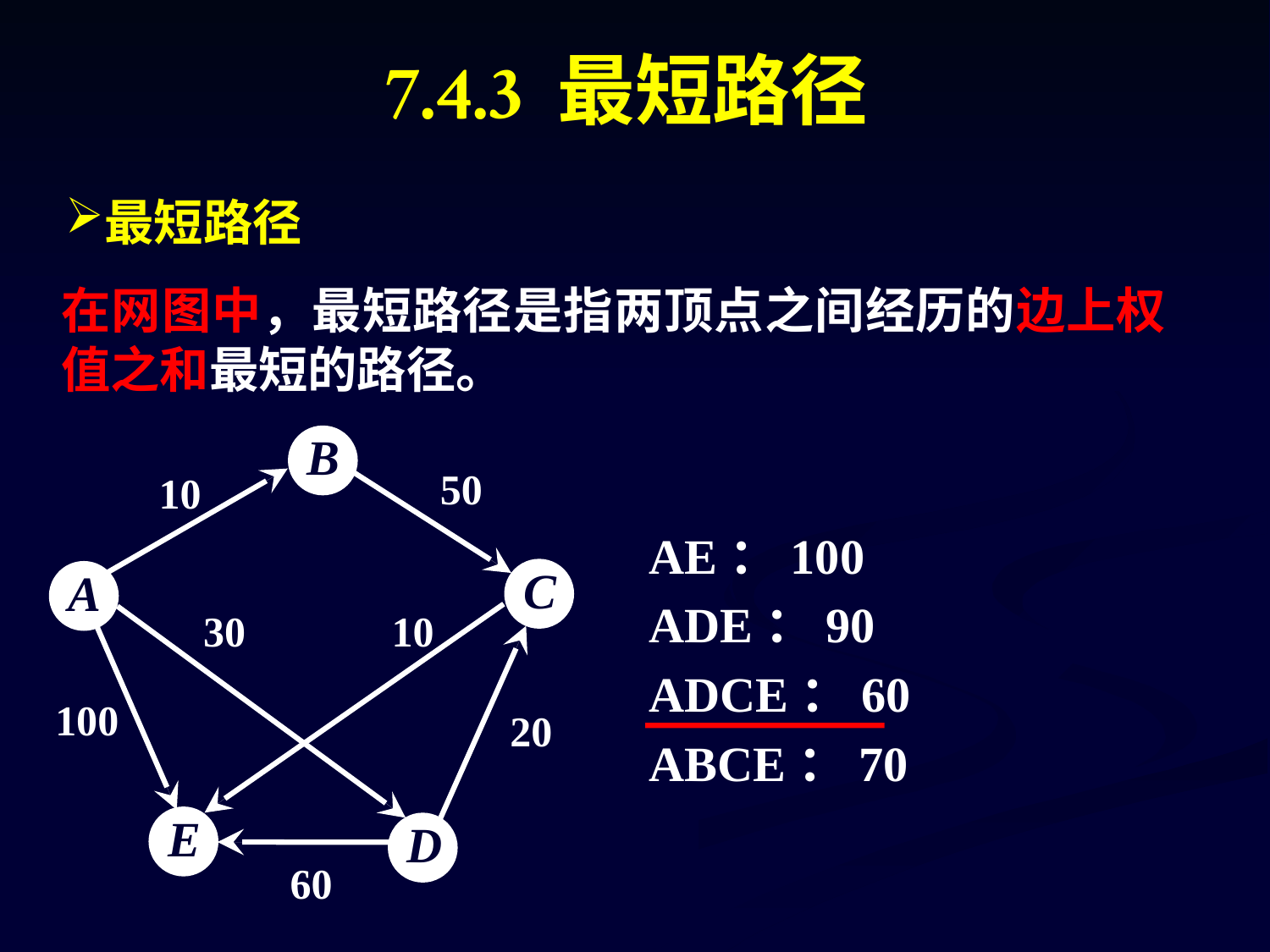

# 7.4.3 最短路径
最短路径
在网图中，最短路径是指两顶点之间经历的边上权值之和最短的路径。
B

50
10

AE：100
ADE：90
ADCE：60
ABCE：70
C
A

30
10

100
20

E
D

60
103